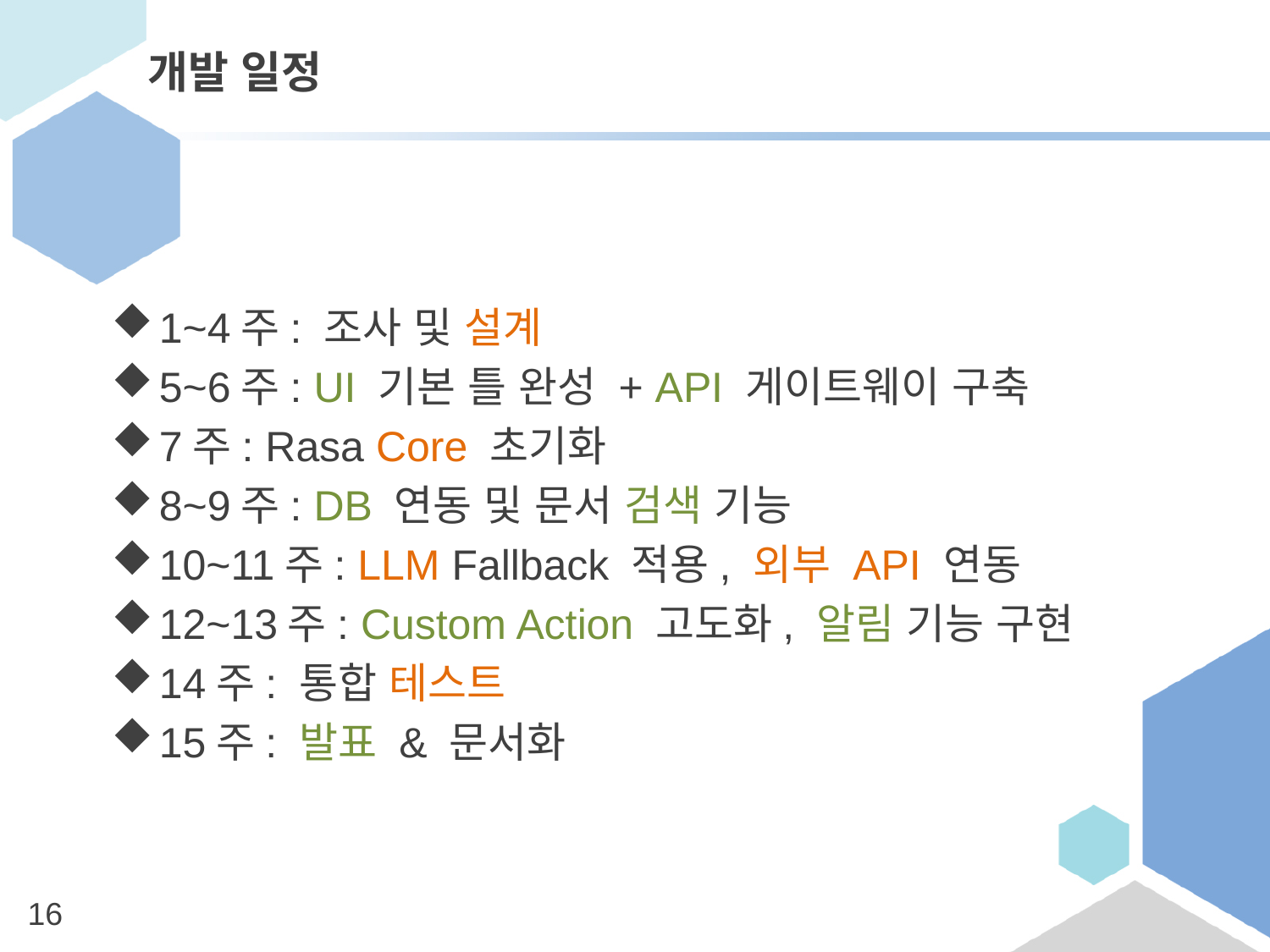

# 개발 일정

1~4주: 조사 및 설계
5~6주: UI 기본 틀 완성 + API 게이트웨이 구축
7주: Rasa Core 초기화
8~9주: DB 연동 및 문서 검색 기능
10~11주: LLM Fallback 적용, 외부 API 연동
12~13주: Custom Action 고도화, 알림 기능 구현
14주: 통합 테스트
15주: 발표 & 문서화
16